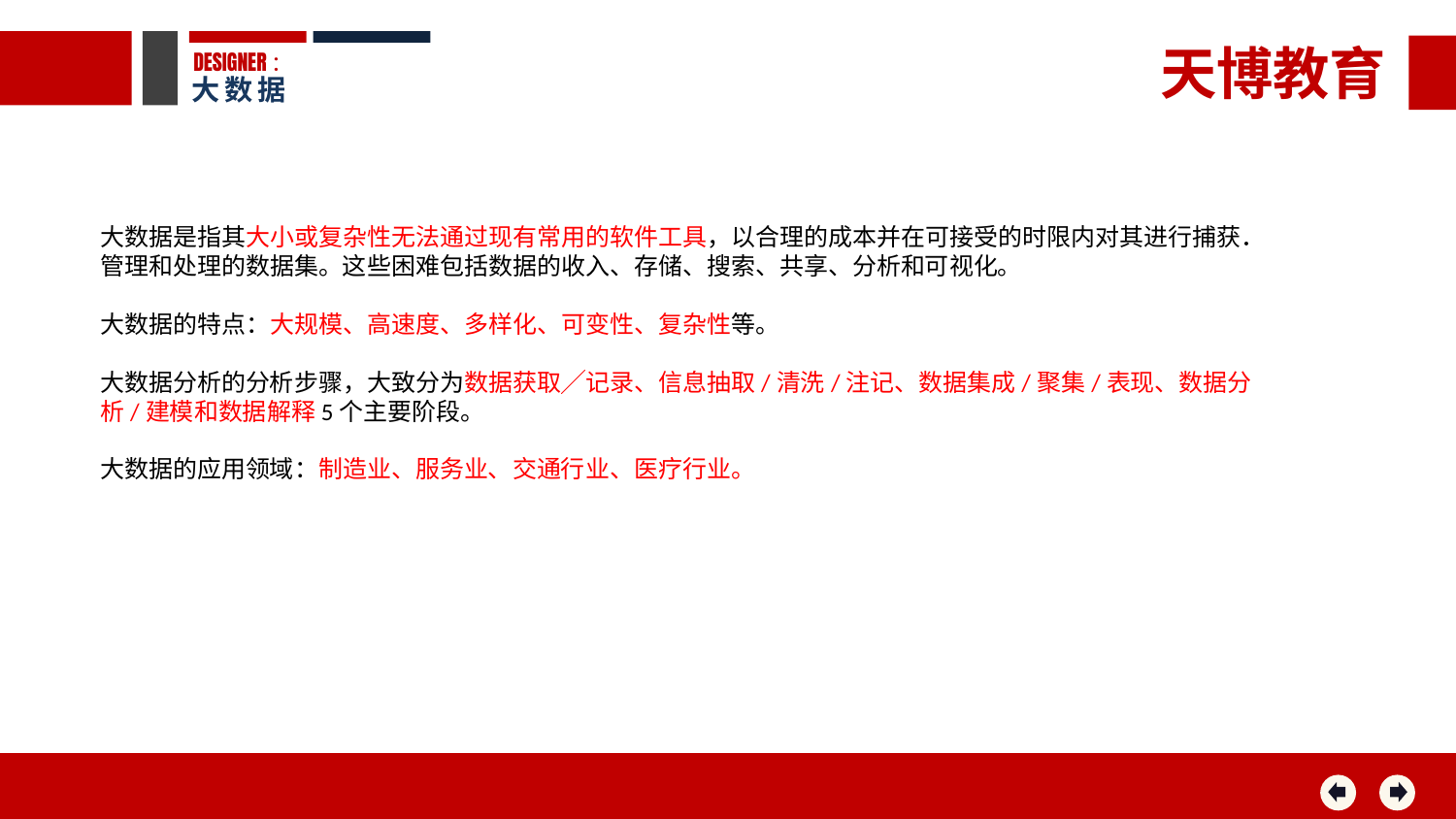

天博教育
DESIGNER：
大数据
大数据是指其大小或复杂性无法通过现有常用的软件工具，以合理的成本并在可接受的时限内对其进行捕获．管理和处理的数据集。这些困难包括数据的收入、存储、搜索、共享、分析和可视化。

大数据的特点：大规模、高速度、多样化、可变性、复杂性等。

大数据分析的分析步骤，大致分为数据获取╱记录、信息抽取/清洗/注记、数据集成/聚集/表现、数据分析/建模和数据解释5个主要阶段。

大数据的应用领域：制造业、服务业、交通行业、医疗行业。